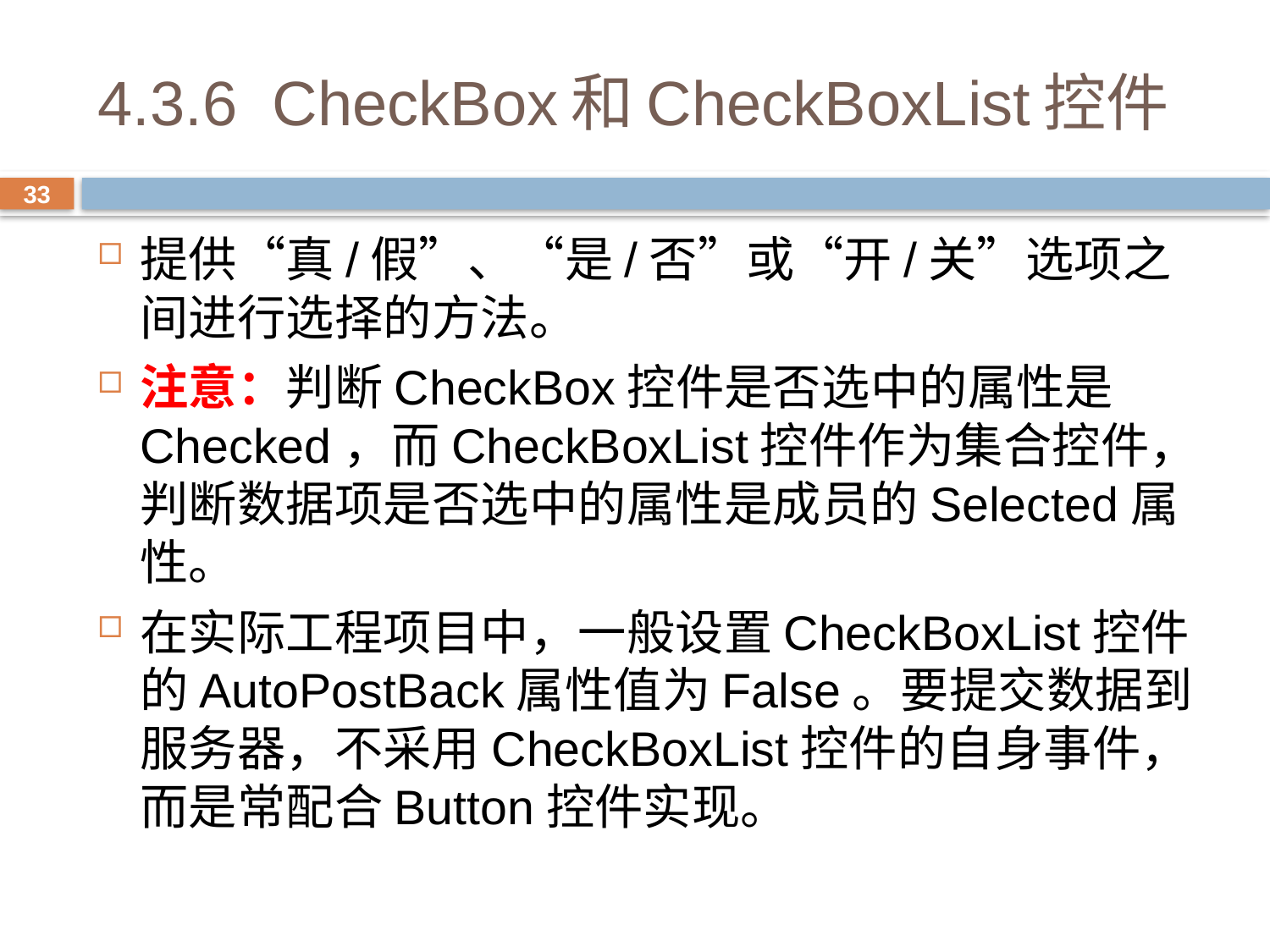

# 4.3.6  CheckBox和CheckBoxList控件
33
提供“真/假”、“是/否”或“开/关”选项之间进行选择的方法。
注意：判断CheckBox控件是否选中的属性是Checked，而CheckBoxList控件作为集合控件，判断数据项是否选中的属性是成员的Selected属性。
在实际工程项目中，一般设置CheckBoxList控件的AutoPostBack属性值为False。要提交数据到服务器，不采用CheckBoxList控件的自身事件，而是常配合Button控件实现。